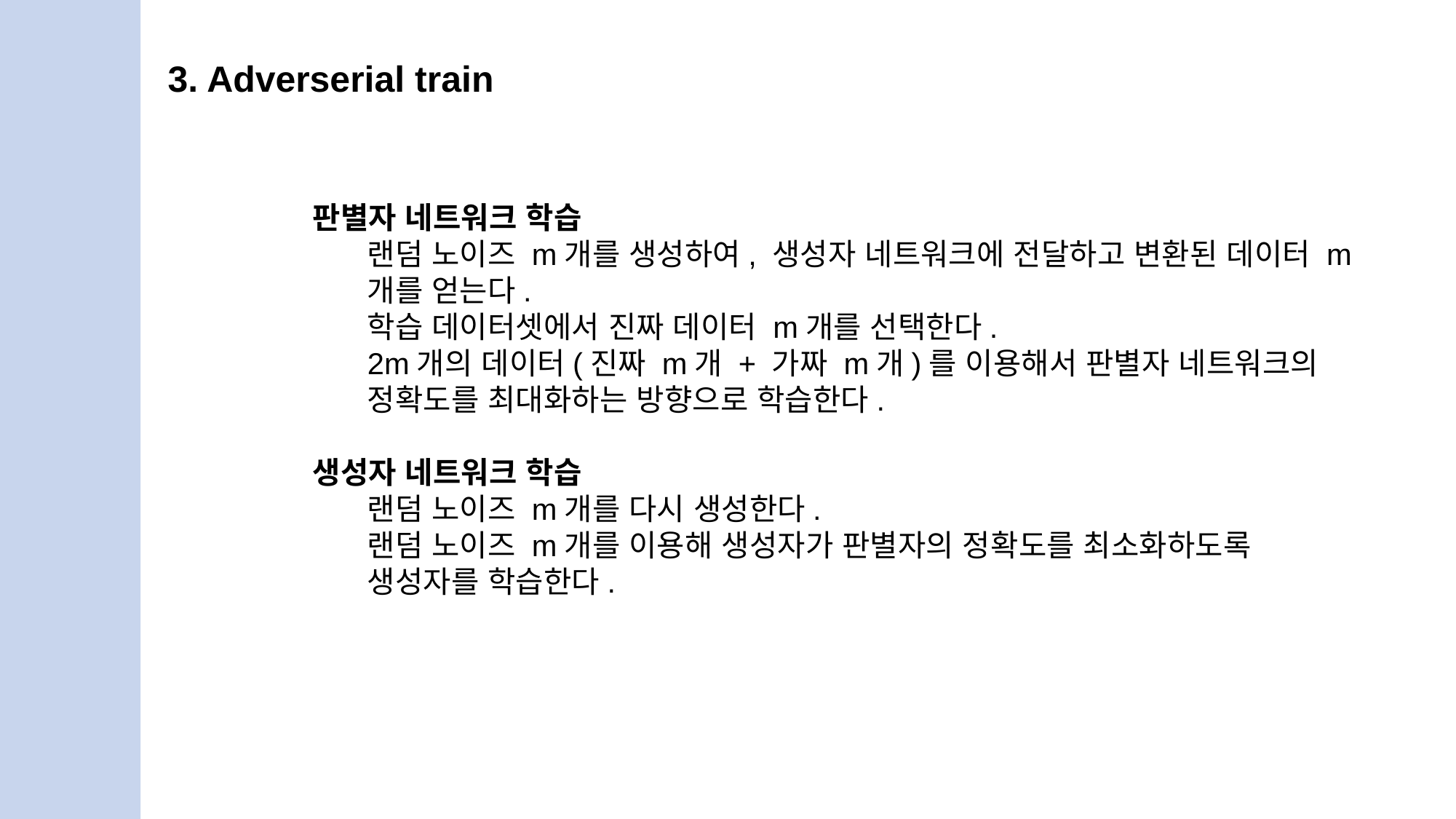

3. Adverserial train

판별자 네트워크 학습
랜덤 노이즈 m개를 생성하여, 생성자 네트워크에 전달하고 변환된 데이터 m개를 얻는다.
학습 데이터셋에서 진짜 데이터 m개를 선택한다.
2m개의 데이터(진짜 m개 + 가짜 m개)를 이용해서 판별자 네트워크의 정확도를 최대화하는 방향으로 학습한다.

생성자 네트워크 학습
랜덤 노이즈 m개를 다시 생성한다.
랜덤 노이즈 m개를 이용해 생성자가 판별자의 정확도를 최소화하도록 생성자를 학습한다.